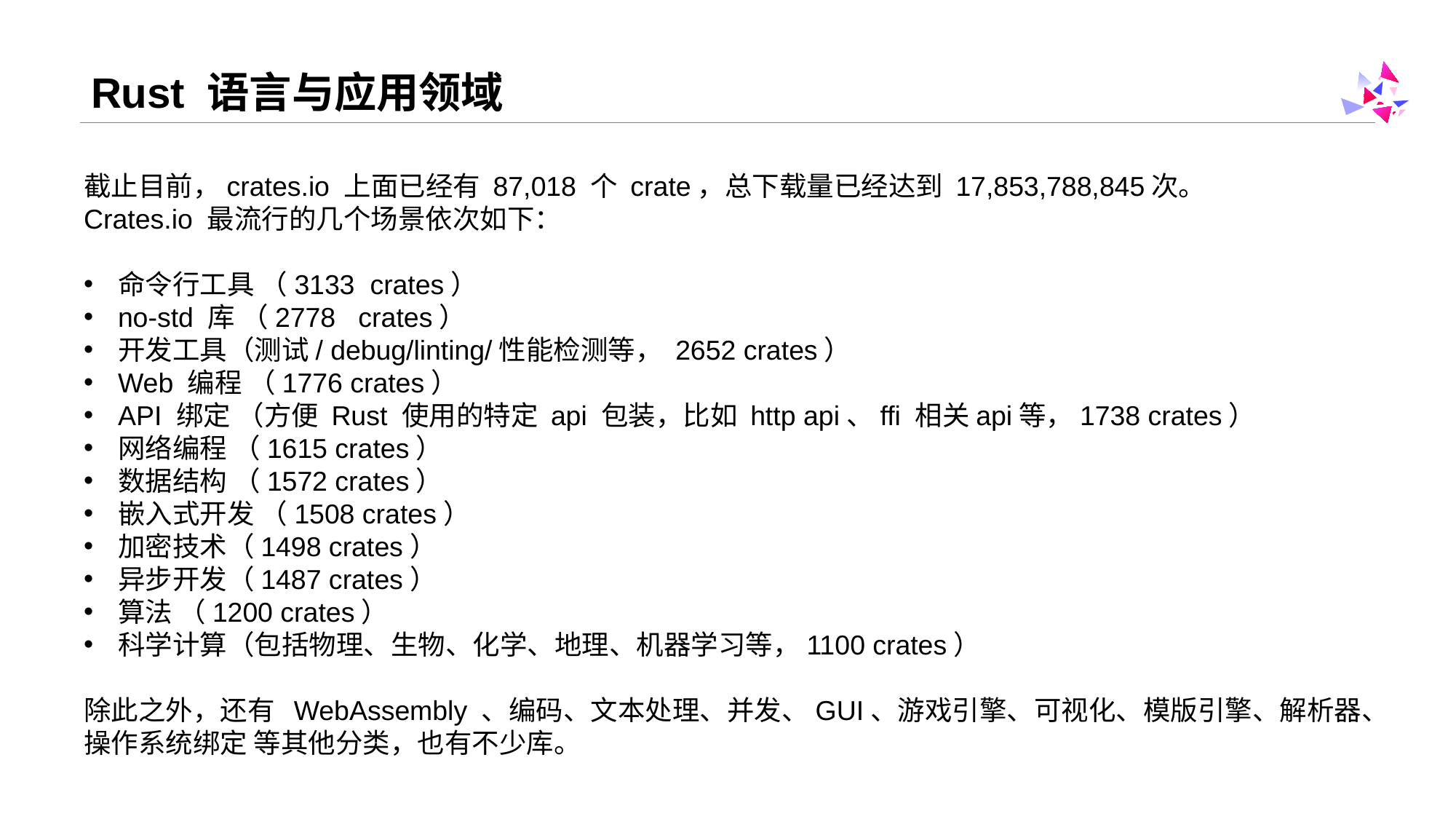

# Rust 语言与应用领域
截止目前，crates.io 上面已经有 87,018 个 crate，总下载量已经达到 17,853,788,845次。
Crates.io 最流行的几个场景依次如下：

命令行工具 （3133  crates）
no-std 库 （2778   crates）
开发工具（测试/ debug/linting/性能检测等， 2652 crates）
Web 编程 （1776 crates）
API 绑定 （方便 Rust 使用的特定 api 包装，比如 http api、ffi 相关api等，1738 crates）
网络编程 （1615 crates）
数据结构 （1572 crates）
嵌入式开发 （1508 crates）
加密技术（1498 crates）
异步开发（1487 crates）
算法 （1200 crates）
科学计算（包括物理、生物、化学、地理、机器学习等，1100 crates）

除此之外，还有  WebAssembly 、编码、文本处理、并发、GUI、游戏引擎、可视化、模版引擎、解析器、操作系统绑定 等其他分类，也有不少库。
11